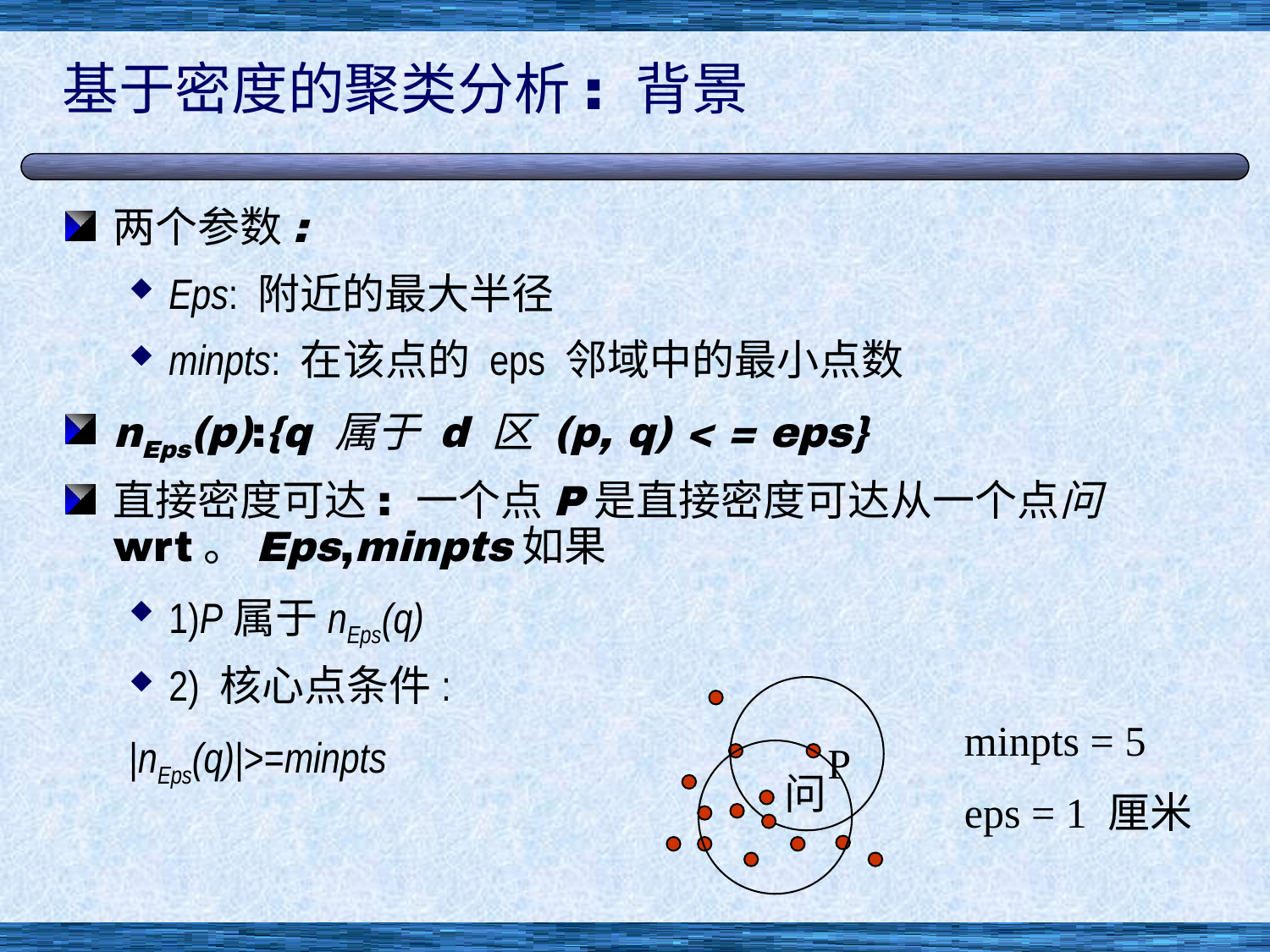

# 基于密度的聚类分析: 背景
两个参数:
Eps: 附近的最大半径
minpts: 在该点的 eps 邻域中的最小点数
nEps(p):{q 属于 d 区 (p, q) < = eps}
直接密度可达: 一个点P是直接密度可达从一个点问wrt。Eps,minpts如果
1)P属于nEps(q)
2) 核心点条件:
|nEps(q)|>=minpts

minpts = 5
eps = 1 厘米
P

问